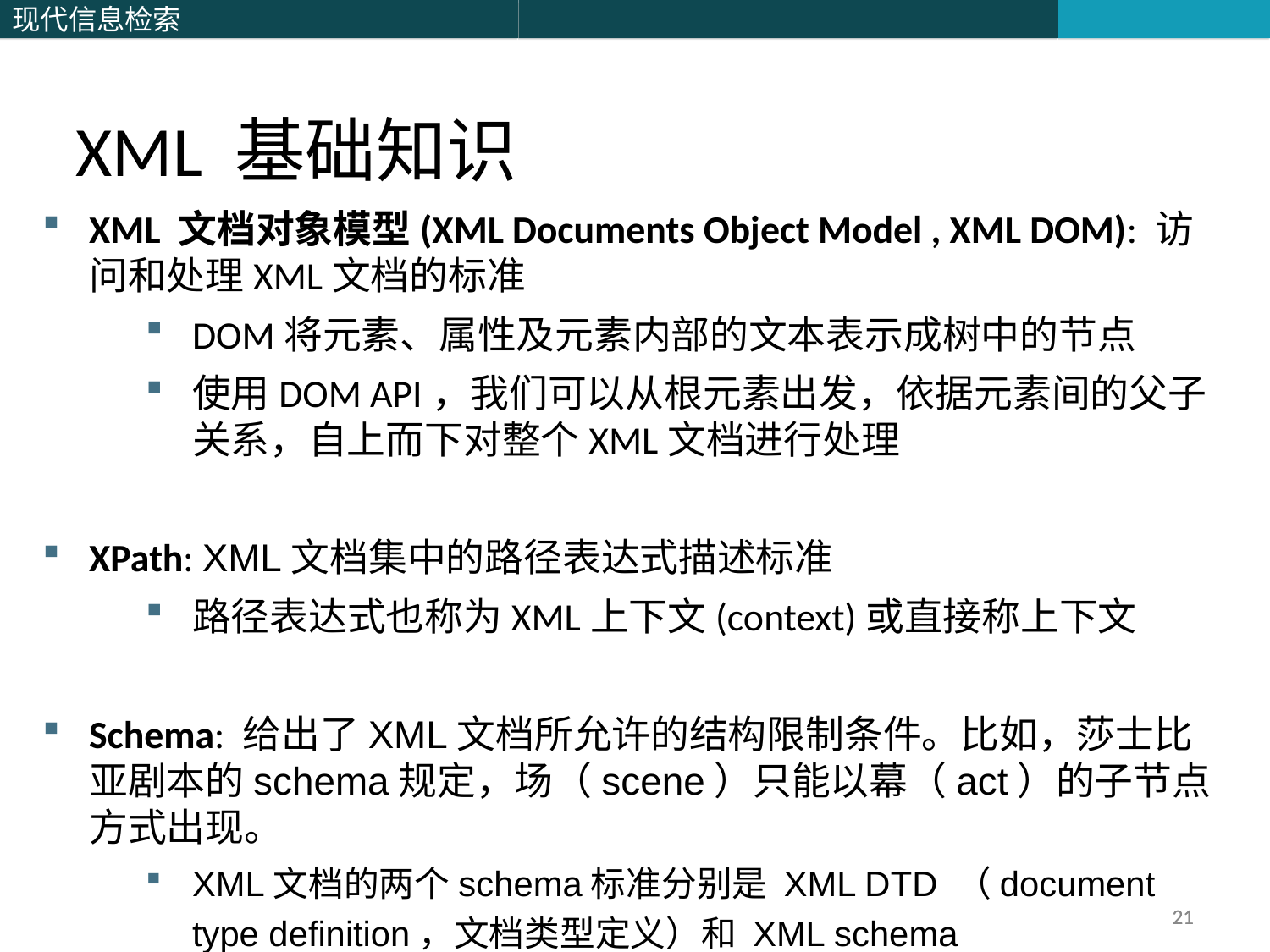

XML 基础知识
XML 文档对象模型(XML Documents Object Model , XML DOM): 访问和处理XML文档的标准
DOM将元素、属性及元素内部的文本表示成树中的节点
使用DOM API，我们可以从根元素出发，依据元素间的父子关系，自上而下对整个XML文档进行处理

XPath: XML文档集中的路径表达式描述标准
路径表达式也称为XML上下文(context)或直接称上下文

Schema: 给出了XML文档所允许的结构限制条件。比如，莎士比亚剧本的schema规定，场（scene）只能以幕（act）的子节点方式出现。
XML文档的两个schema标准分别是 XML DTD （document type definition，文档类型定义）和 XML schema
21
21